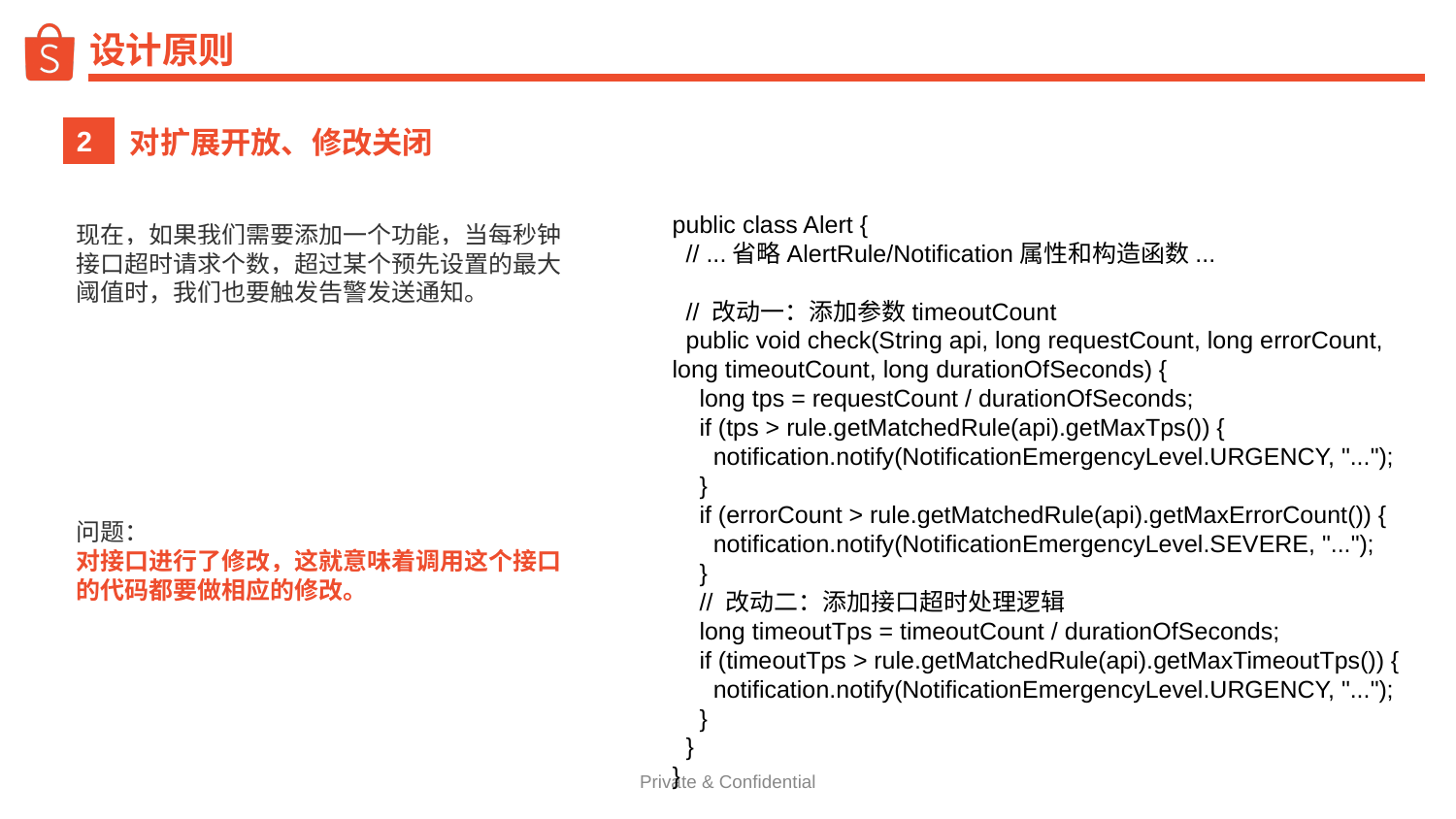

# 设计原则
对扩展开放、修改关闭
2

public class Alert {
  // ...省略AlertRule/Notification属性和构造函数...

  // 改动一：添加参数timeoutCount
  public void check(String api, long requestCount, long errorCount, long timeoutCount, long durationOfSeconds) {
    long tps = requestCount / durationOfSeconds;
    if (tps > rule.getMatchedRule(api).getMaxTps()) {
      notification.notify(NotificationEmergencyLevel.URGENCY, "...");
    }
    if (errorCount > rule.getMatchedRule(api).getMaxErrorCount()) {
      notification.notify(NotificationEmergencyLevel.SEVERE, "...");
    }
    // 改动二：添加接口超时处理逻辑
    long timeoutTps = timeoutCount / durationOfSeconds;
    if (timeoutTps > rule.getMatchedRule(api).getMaxTimeoutTps()) {
      notification.notify(NotificationEmergencyLevel.URGENCY, "...");
    }
  }
}
现在，如果我们需要添加一个功能，当每秒钟接口超时请求个数，超过某个预先设置的最大阈值时，我们也要触发告警发送通知。
问题：
对接口进行了修改，这就意味着调用这个接口的代码都要做相应的修改。